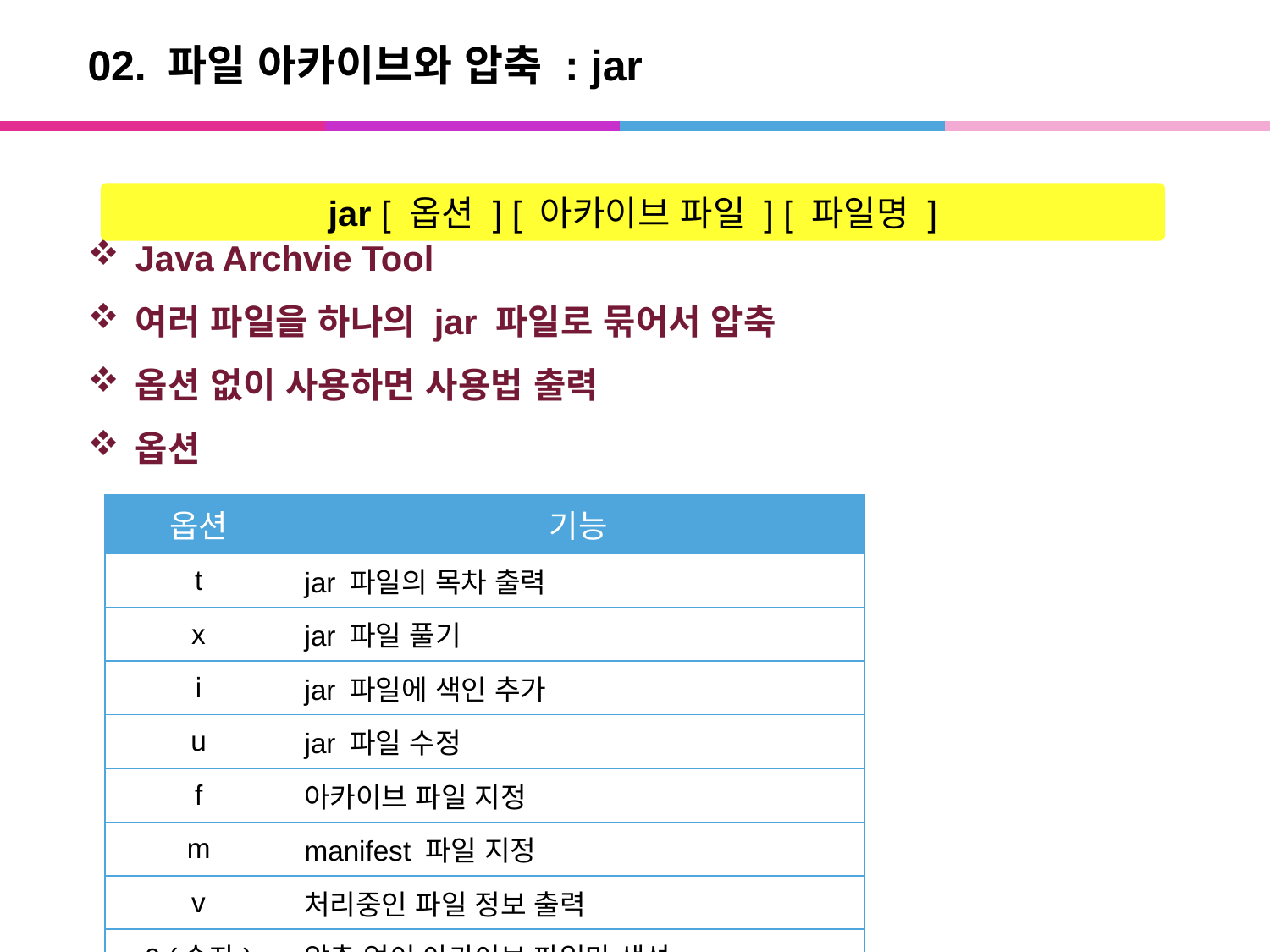

# 02. 파일 아카이브와 압축 : jar

Java Archvie Tool
여러 파일을 하나의 jar 파일로 묶어서 압축
옵션 없이 사용하면 사용법 출력
옵션

jar [ 옵션 ] [ 아카이브 파일 ] [ 파일명 ]
| 옵션 | 기능 |
| --- | --- |
| t | jar 파일의 목차 출력 |
| x | jar 파일 풀기 |
| i | jar 파일에 색인 추가 |
| u | jar 파일 수정 |
| f | 아카이브 파일 지정 |
| m | manifest 파일 지정 |
| v | 처리중인 파일 정보 출력 |
| 0 (숫자) | 압축 없이 아카이브 파일만 생성 |